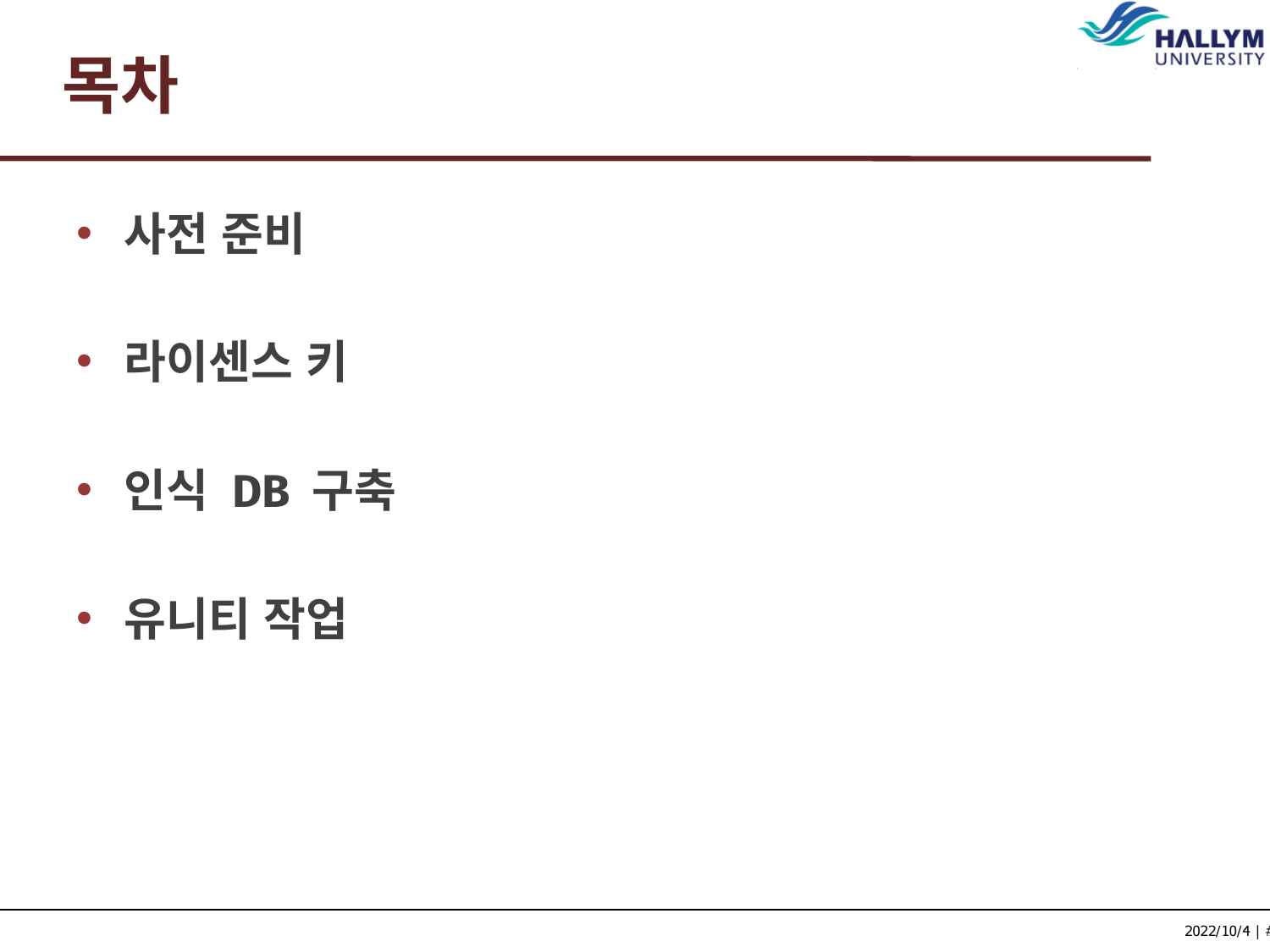

# 목차
사전 준비

라이센스 키

인식 DB 구축

유니티 작업